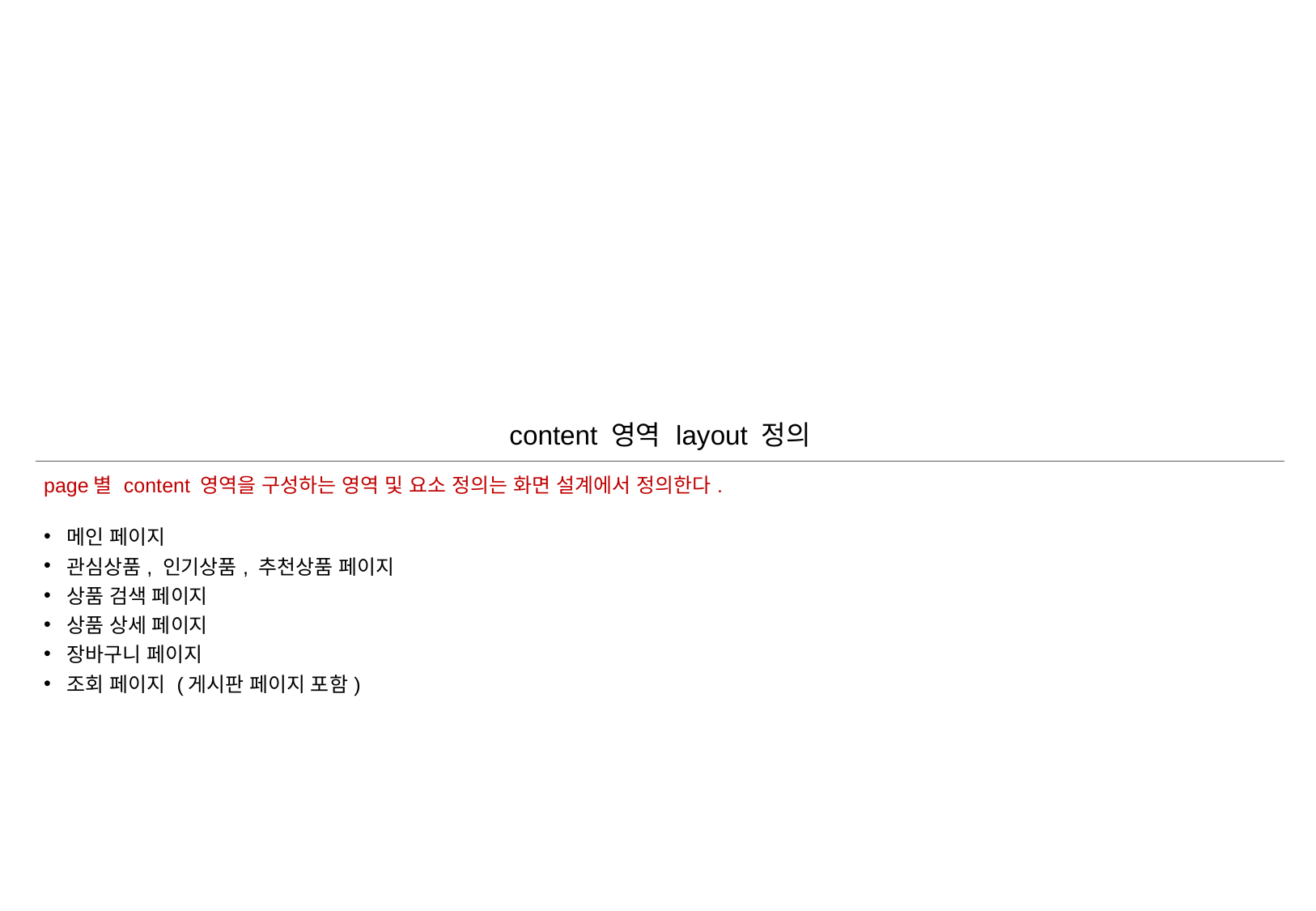

| content 영역 layout 정의 |
| --- |
| page별 content 영역을 구성하는 영역 및 요소 정의는 화면 설계에서 정의한다. 메인 페이지 관심상품, 인기상품, 추천상품 페이지 상품 검색 페이지 상품 상세 페이지 장바구니 페이지 조회 페이지 (게시판 페이지 포함) |